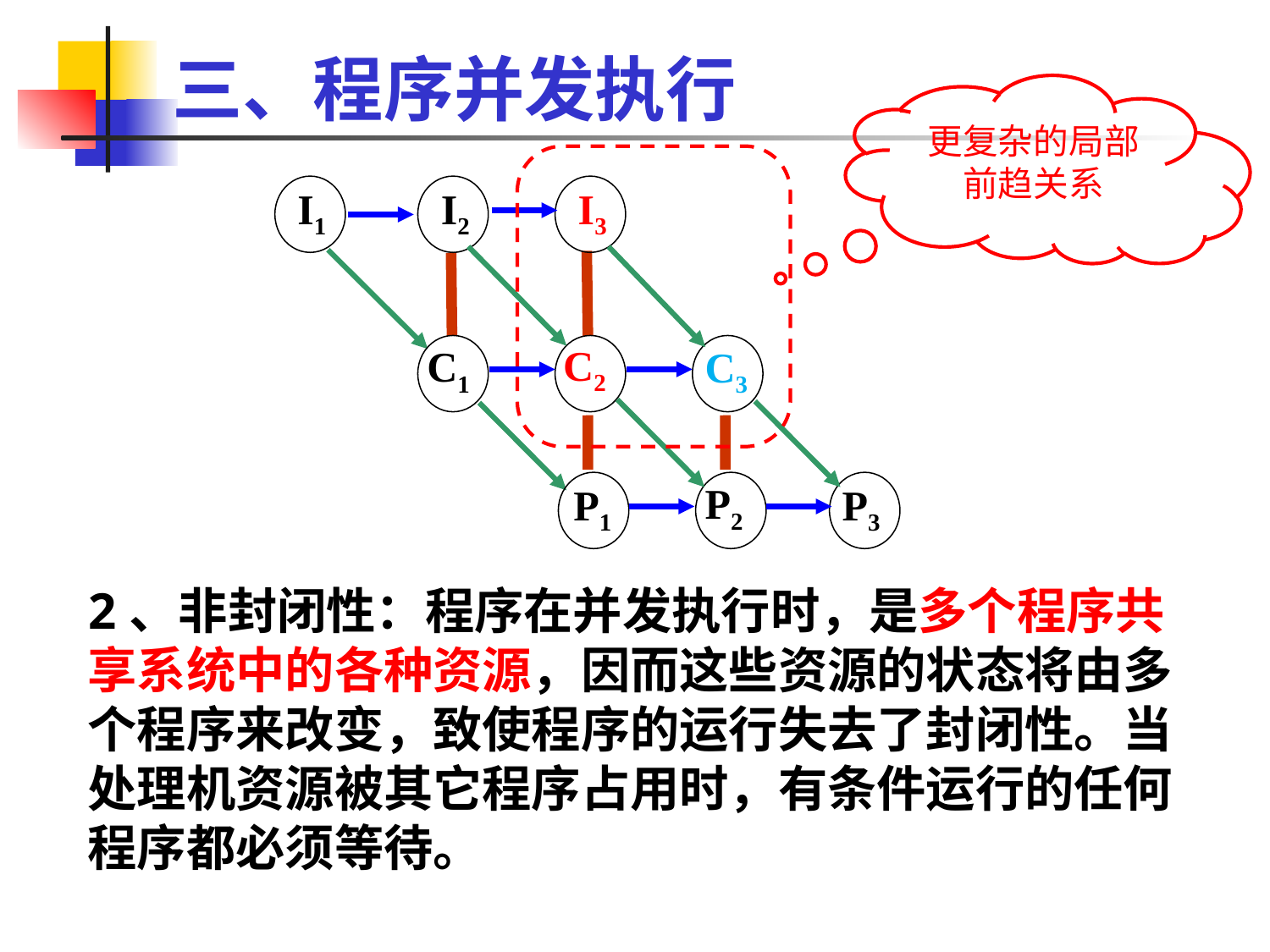

三、程序并发执行
更复杂的局部前趋关系

I1

I2

I3

C2

C1

C3

P2

P1
P3

2、非封闭性：程序在并发执行时，是多个程序共享系统中的各种资源，因而这些资源的状态将由多个程序来改变，致使程序的运行失去了封闭性。当处理机资源被其它程序占用时，有条件运行的任何程序都必须等待。